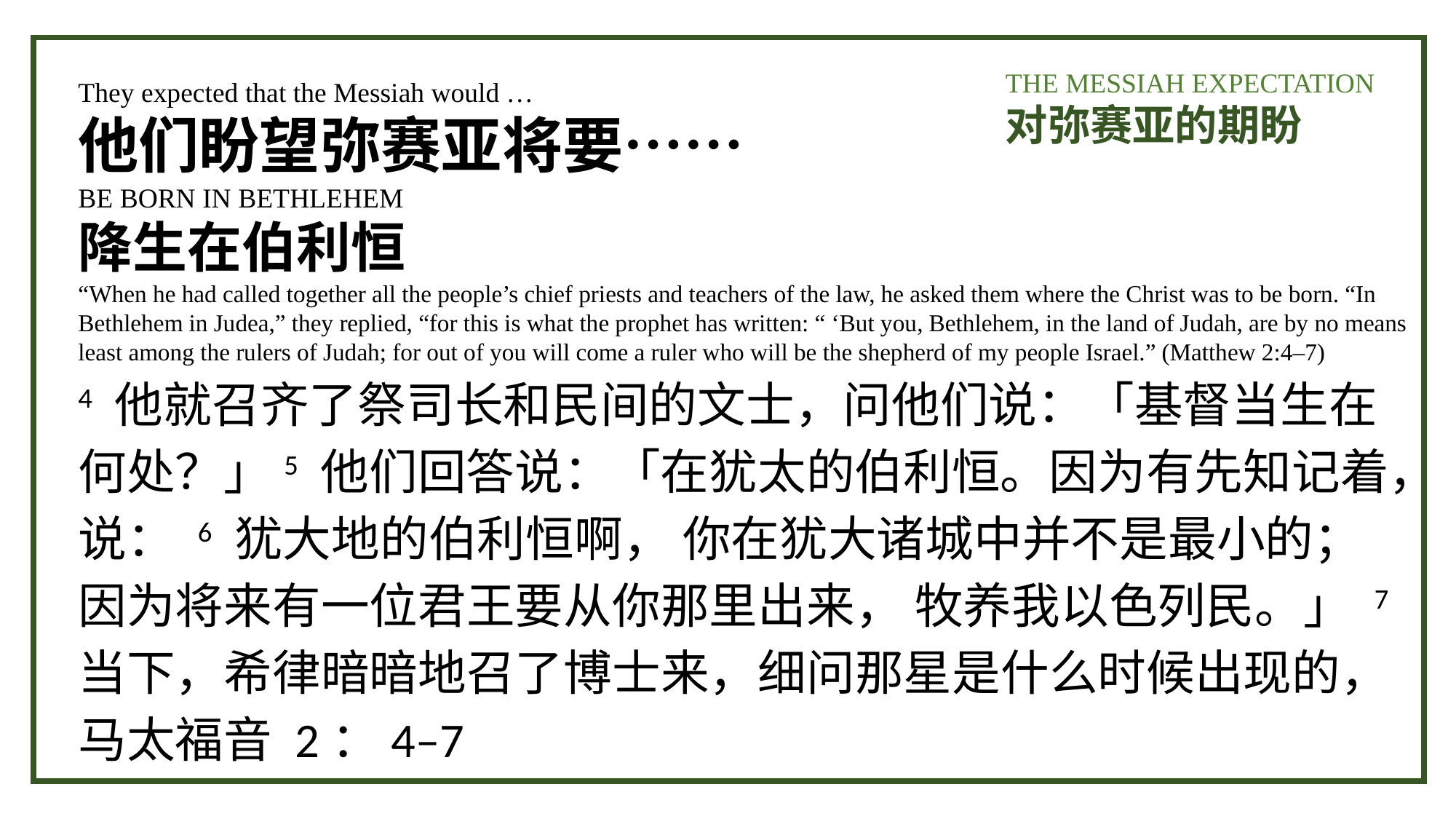

THE MESSIAH EXPECTATION
对弥赛亚的期盼
They expected that the Messiah would …
他们盼望弥赛亚将要……
BE BORN IN BETHLEHEM
降生在伯利恒
“When he had called together all the people’s chief priests and teachers of the law, he asked them where the Christ was to be born. “In Bethlehem in Judea,” they replied, “for this is what the prophet has written: “ ‘But you, Bethlehem, in the land of Judah, are by no means least among the rulers of Judah; for out of you will come a ruler who will be the shepherd of my people Israel.” (Matthew 2:4–7)
4 他就召齐了祭司长和民间的文士，问他们说：「基督当生在何处？」5 他们回答说：「在犹太的伯利恒。因为有先知记着，说： 6 犹大地的伯利恒啊， 你在犹大诸城中并不是最小的； 因为将来有一位君王要从你那里出来， 牧养我以色列民。」 7 当下，希律暗暗地召了博士来，细问那星是什么时候出现的，马太福音 2：4–7